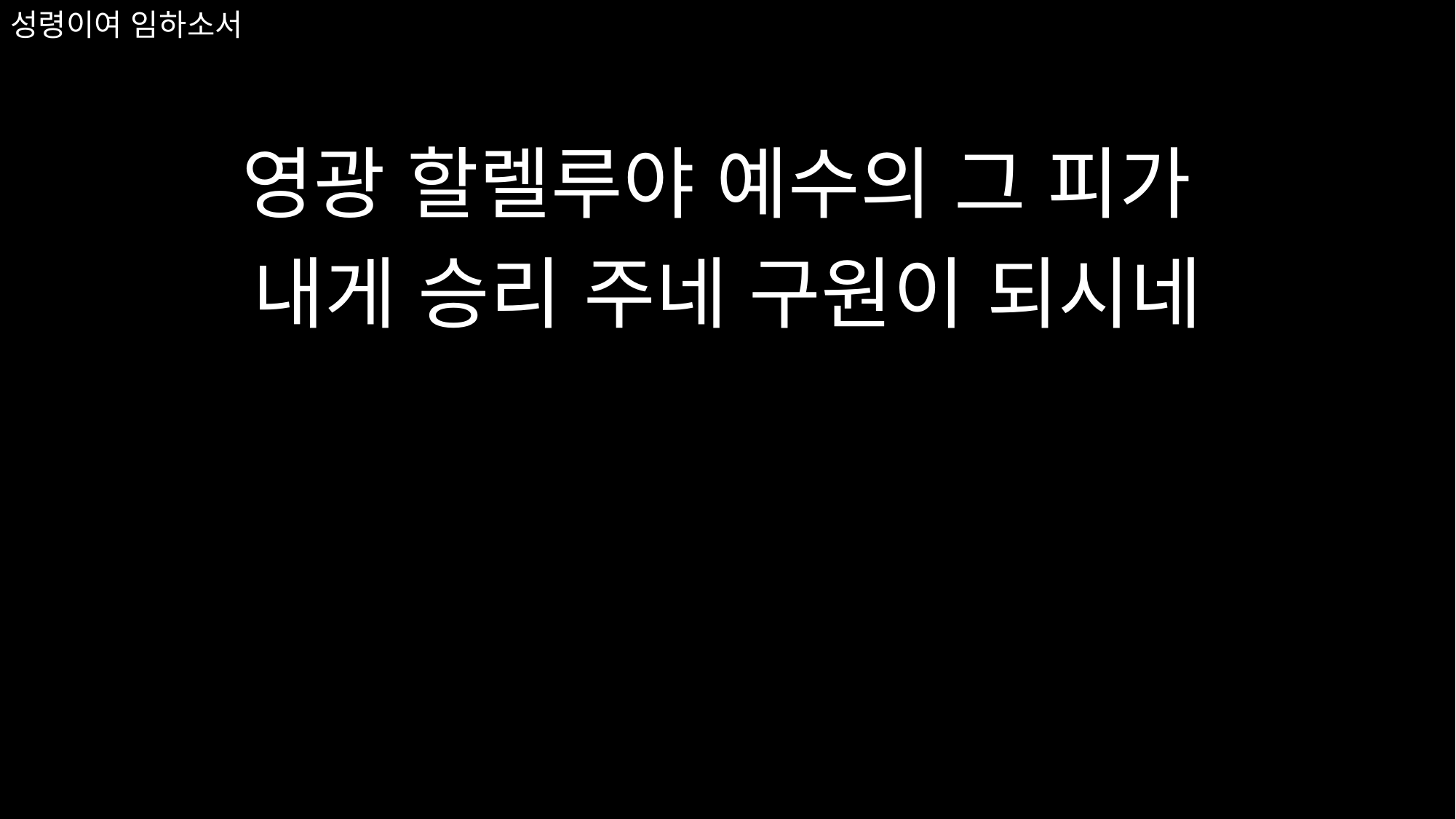

영광 할렐루야 예수의 그 피가
내게 승리 주네 구원이 되시네
# 성령이여 임하소서